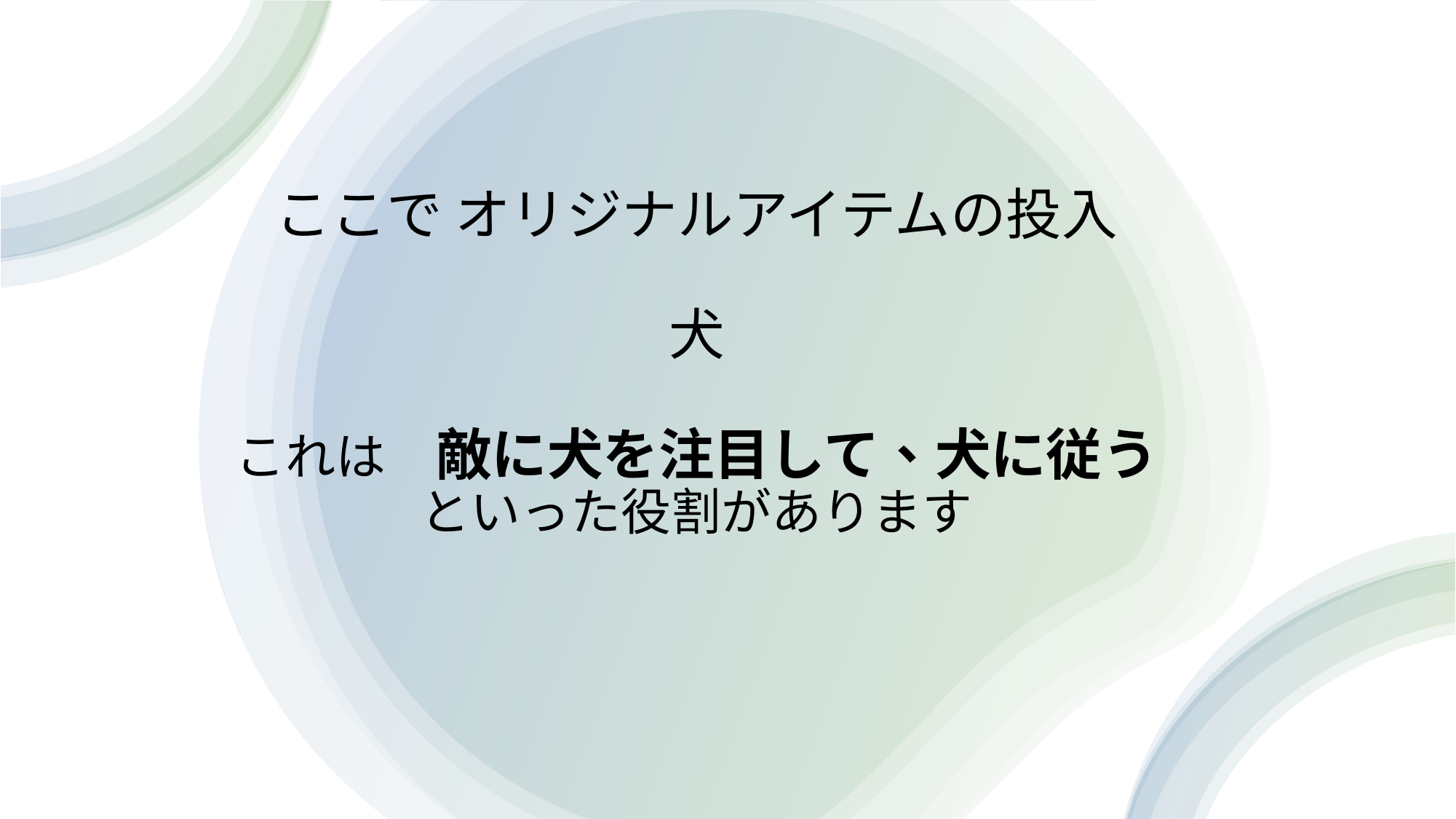

# ここで オリジナルアイテムの投入 犬 これは　敵に犬を注目して、犬に従う といった役割があります